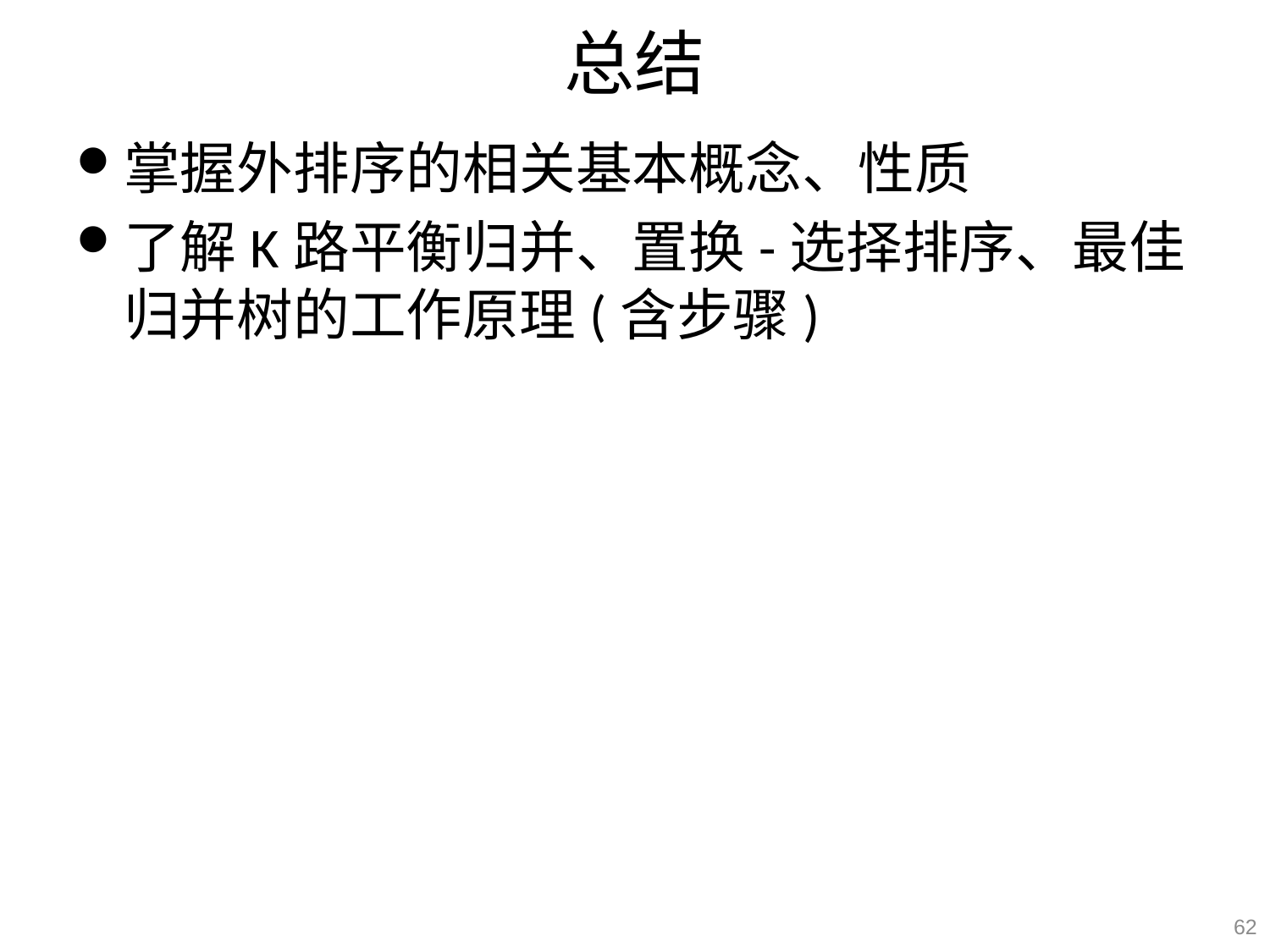

# 总结
掌握外排序的相关基本概念、性质
了解K路平衡归并、置换-选择排序、最佳归并树的工作原理(含步骤)

62